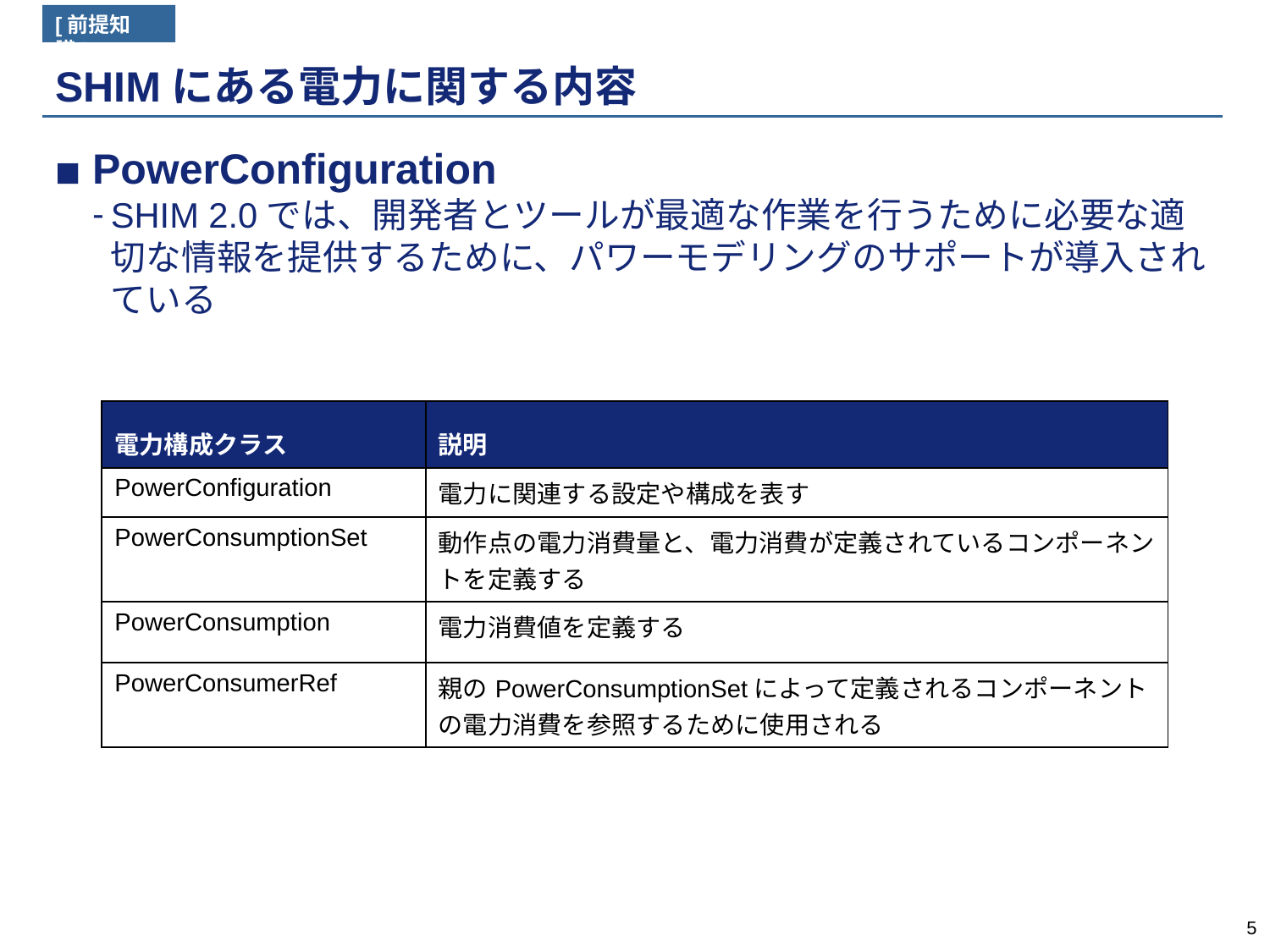

[前提知識]
# SHIMにある電力に関する内容
 PowerConfiguration
SHIM 2.0では、開発者とツールが最適な作業を行うために必要な適切な情報を提供するために、パワーモデリングのサポートが導入されている
| 電力構成クラス | 説明 |
| --- | --- |
| PowerConfiguration | 電力に関連する設定や構成を表す |
| PowerConsumptionSet | 動作点の電力消費量と、電力消費が定義されているコンポーネントを定義する |
| PowerConsumption | 電力消費値を定義する |
| PowerConsumerRef | 親のPowerConsumptionSetによって定義されるコンポーネントの電力消費を参照するために使用される |
5